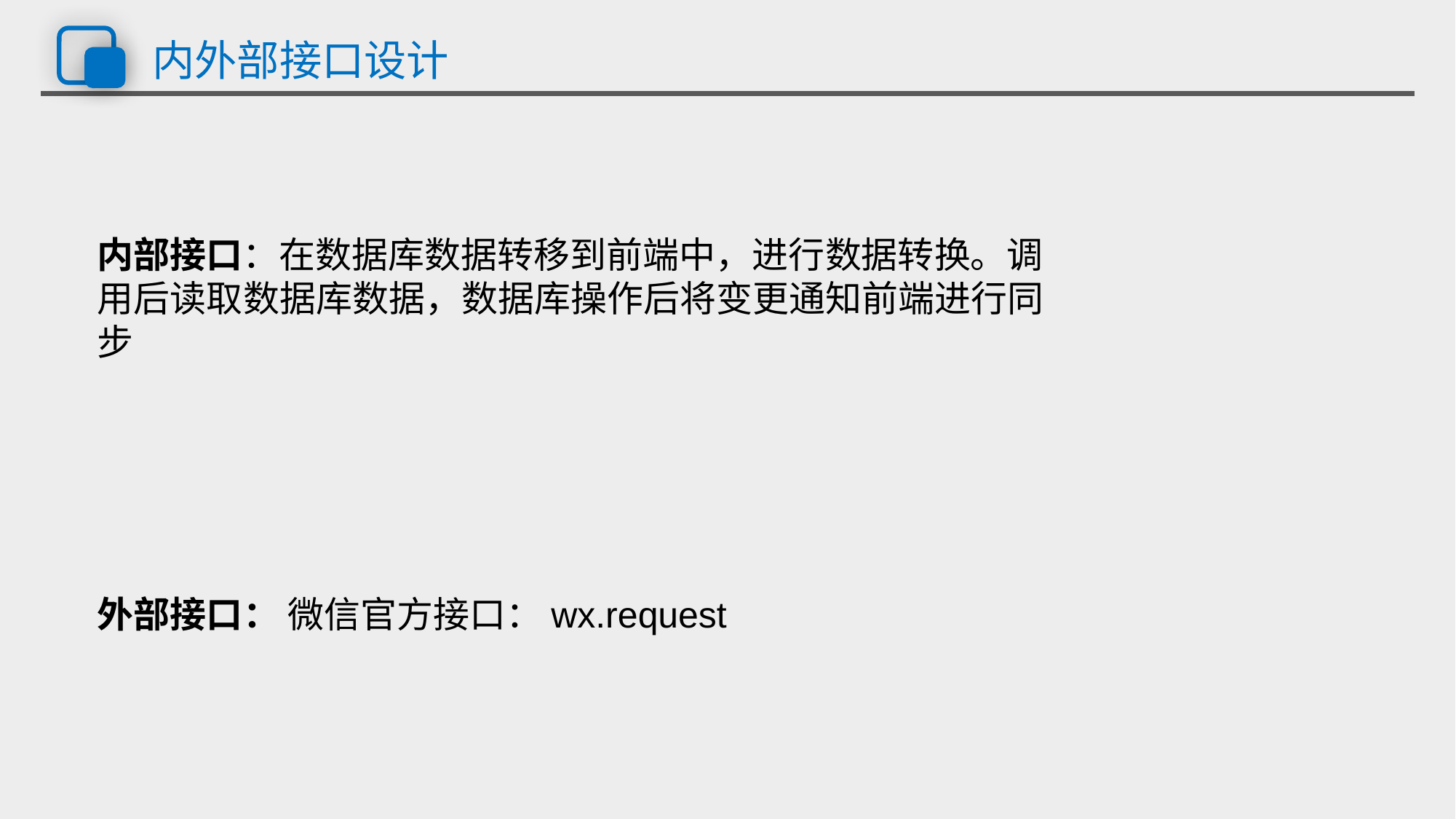

# 内外部接口设计
内部接口：在数据库数据转移到前端中，进行数据转换。调用后读取数据库数据，数据库操作后将变更通知前端进行同步

外部接口： 微信官方接口：wx.request